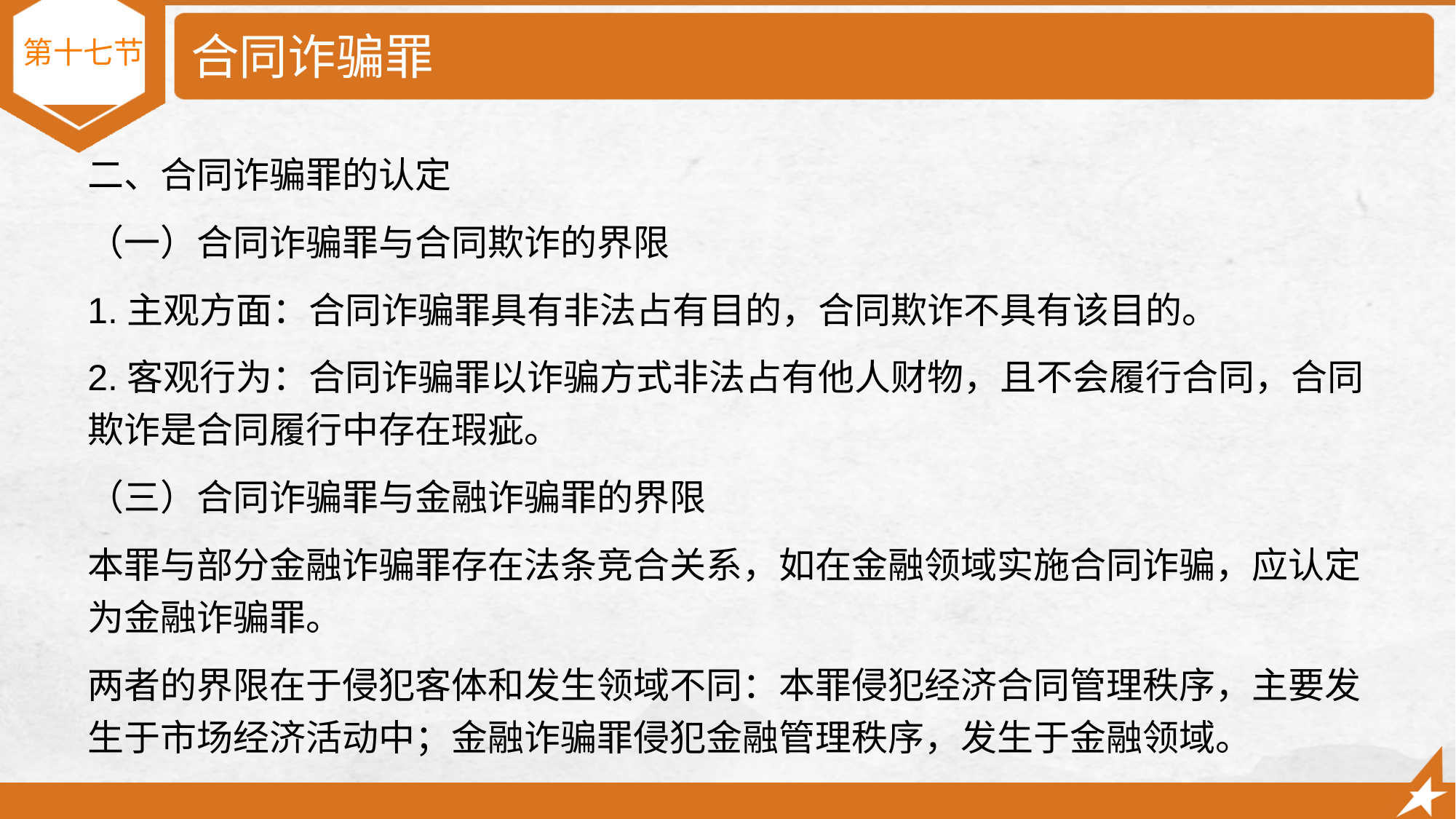

# 合同诈骗罪
 第十七节
二、合同诈骗罪的认定
（一）合同诈骗罪与合同欺诈的界限
1.主观方面：合同诈骗罪具有非法占有目的，合同欺诈不具有该目的。
2.客观行为：合同诈骗罪以诈骗方式非法占有他人财物，且不会履行合同，合同欺诈是合同履行中存在瑕疵。
（三）合同诈骗罪与金融诈骗罪的界限
本罪与部分金融诈骗罪存在法条竞合关系，如在金融领域实施合同诈骗，应认定为金融诈骗罪。
两者的界限在于侵犯客体和发生领域不同：本罪侵犯经济合同管理秩序，主要发生于市场经济活动中；金融诈骗罪侵犯金融管理秩序，发生于金融领域。